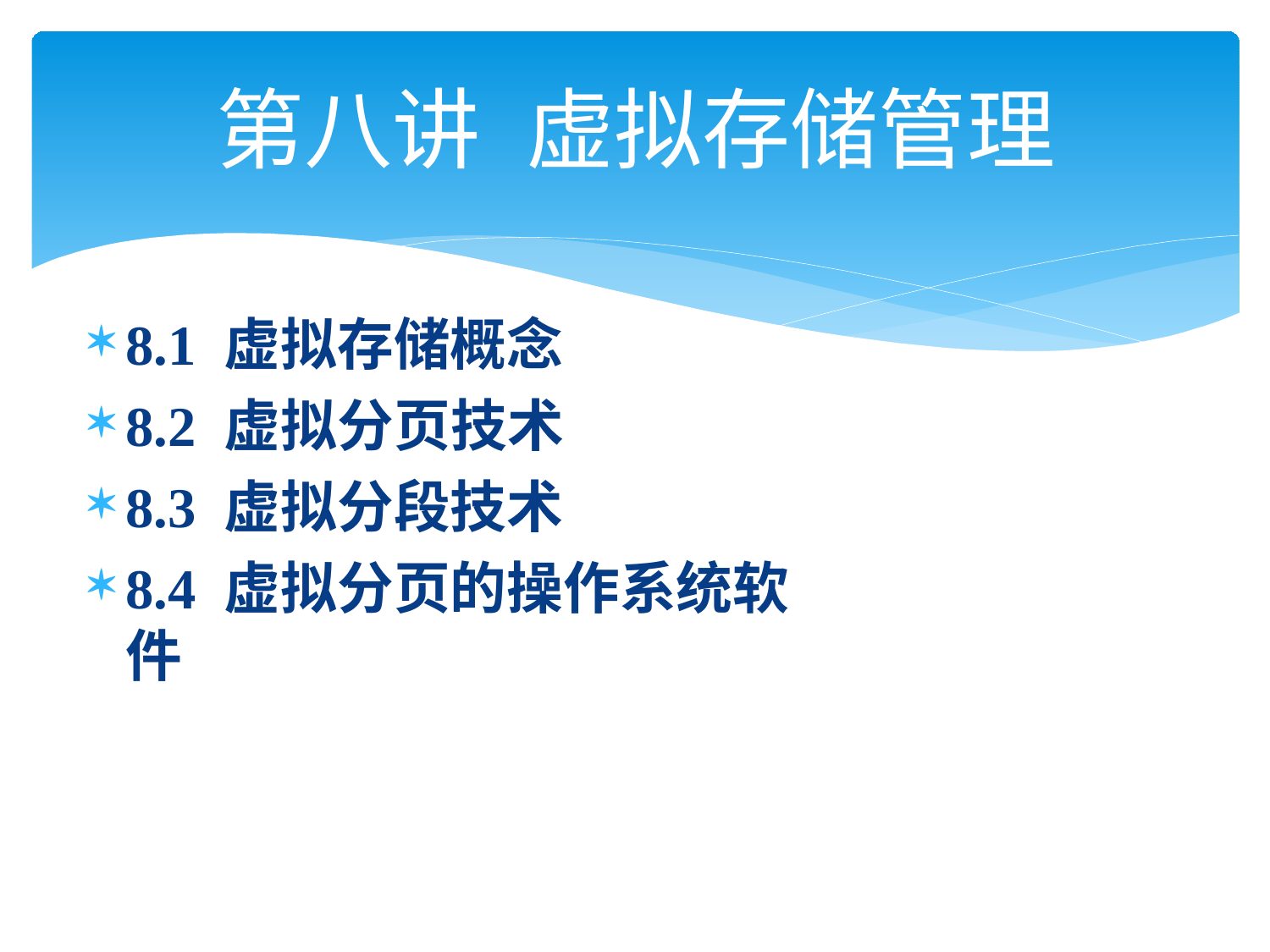

# 第八讲	虚拟存储管理
8.1 虚拟存储概念
8.2 虚拟分页技术
8.3 虚拟分段技术
8.4 虚拟分页的操作系统软件